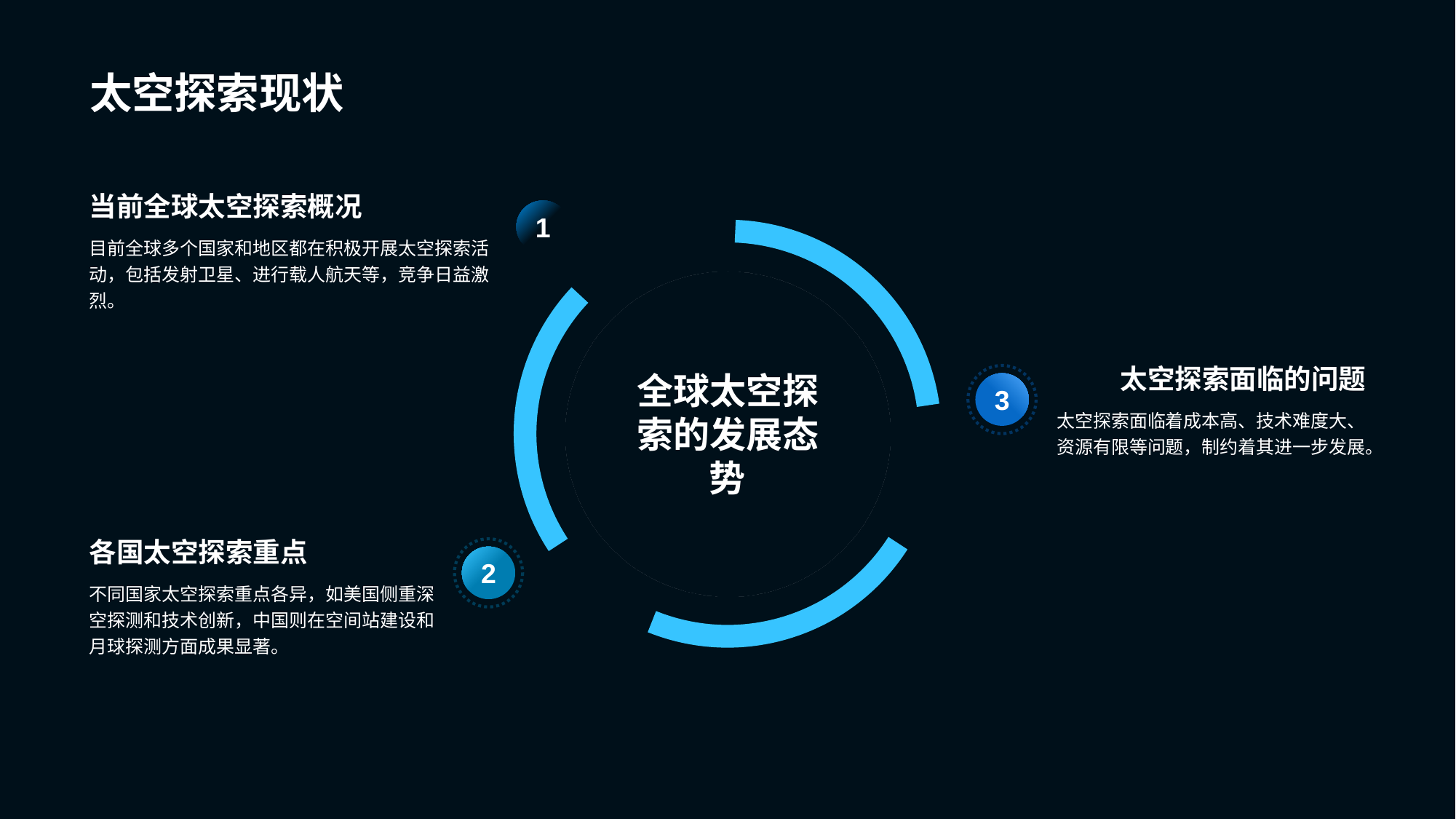

# 太空探索现状
当前全球太空探索概况

1
目前全球多个国家和地区都在积极开展太空探索活动，包括发射卫星、进行载人航天等，竞争日益激烈。

全球太空探索的发展态势
太空探索面临的问题

3
太空探索面临着成本高、技术难度大、资源有限等问题，制约着其进一步发展。
各国太空探索重点

2
不同国家太空探索重点各异，如美国侧重深空探测和技术创新，中国则在空间站建设和月球探测方面成果显著。